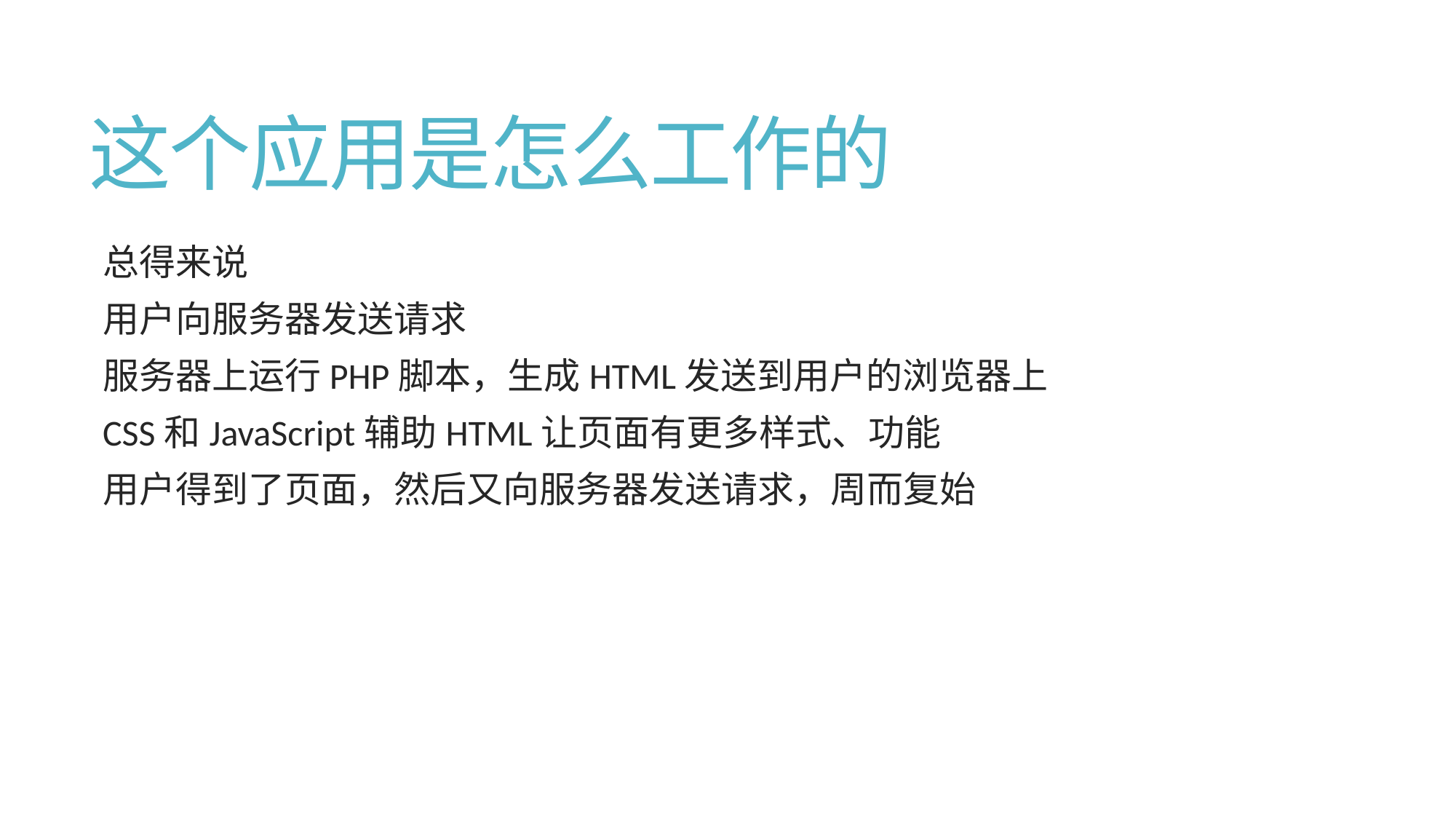

# 这个应用是怎么工作的
总得来说
用户向服务器发送请求
服务器上运行PHP脚本，生成HTML发送到用户的浏览器上
CSS和JavaScript辅助HTML让页面有更多样式、功能
用户得到了页面，然后又向服务器发送请求，周而复始